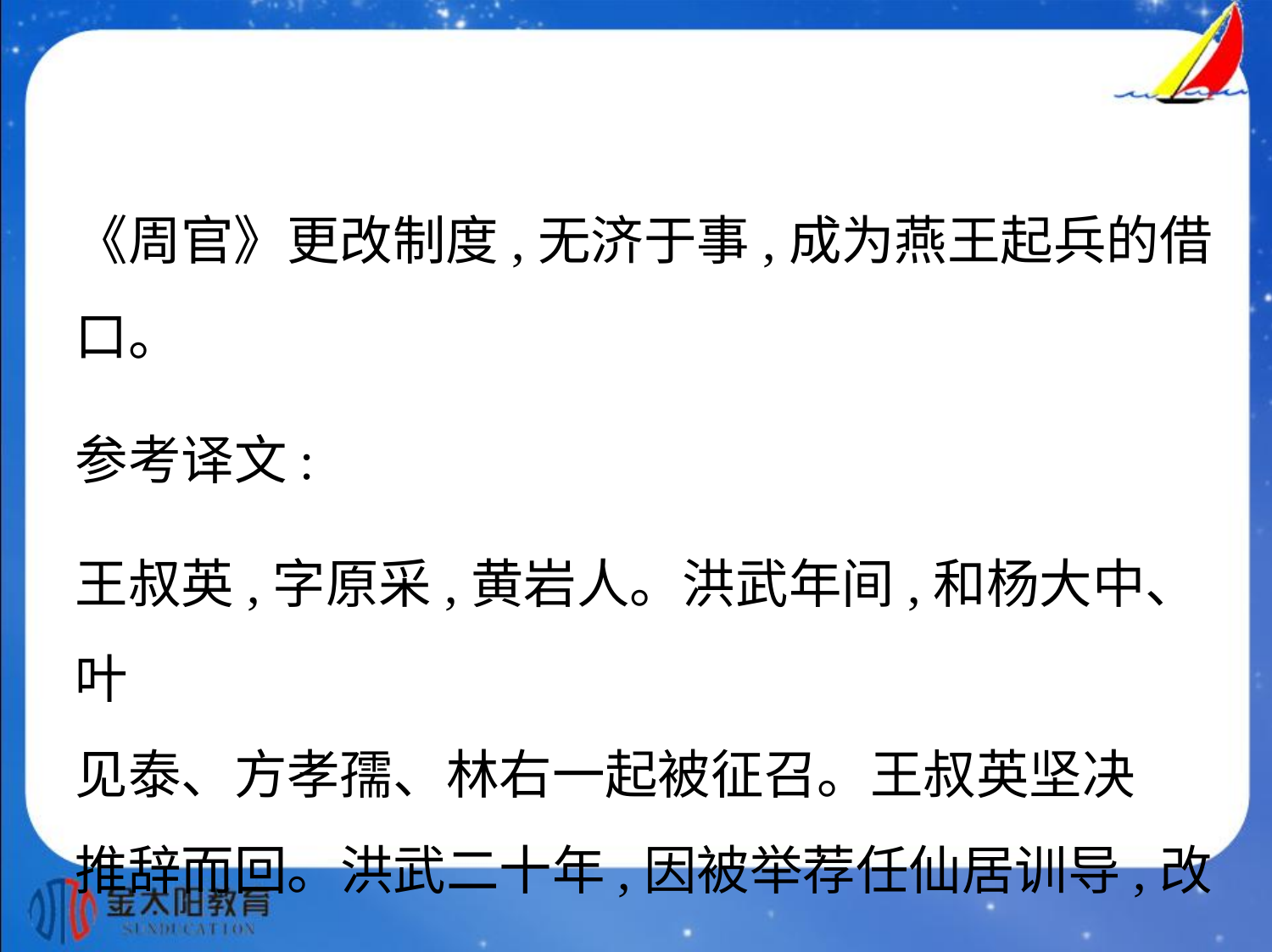

《周官》更改制度,无济于事,成为燕王起兵的借
口。
参考译文:
王叔英,字原采,黄岩人。洪武年间,和杨大中、叶
见泰、方孝孺、林右一起被征召。王叔英坚决
推辞而回。洪武二十年,因被举荐任仙居训导,改